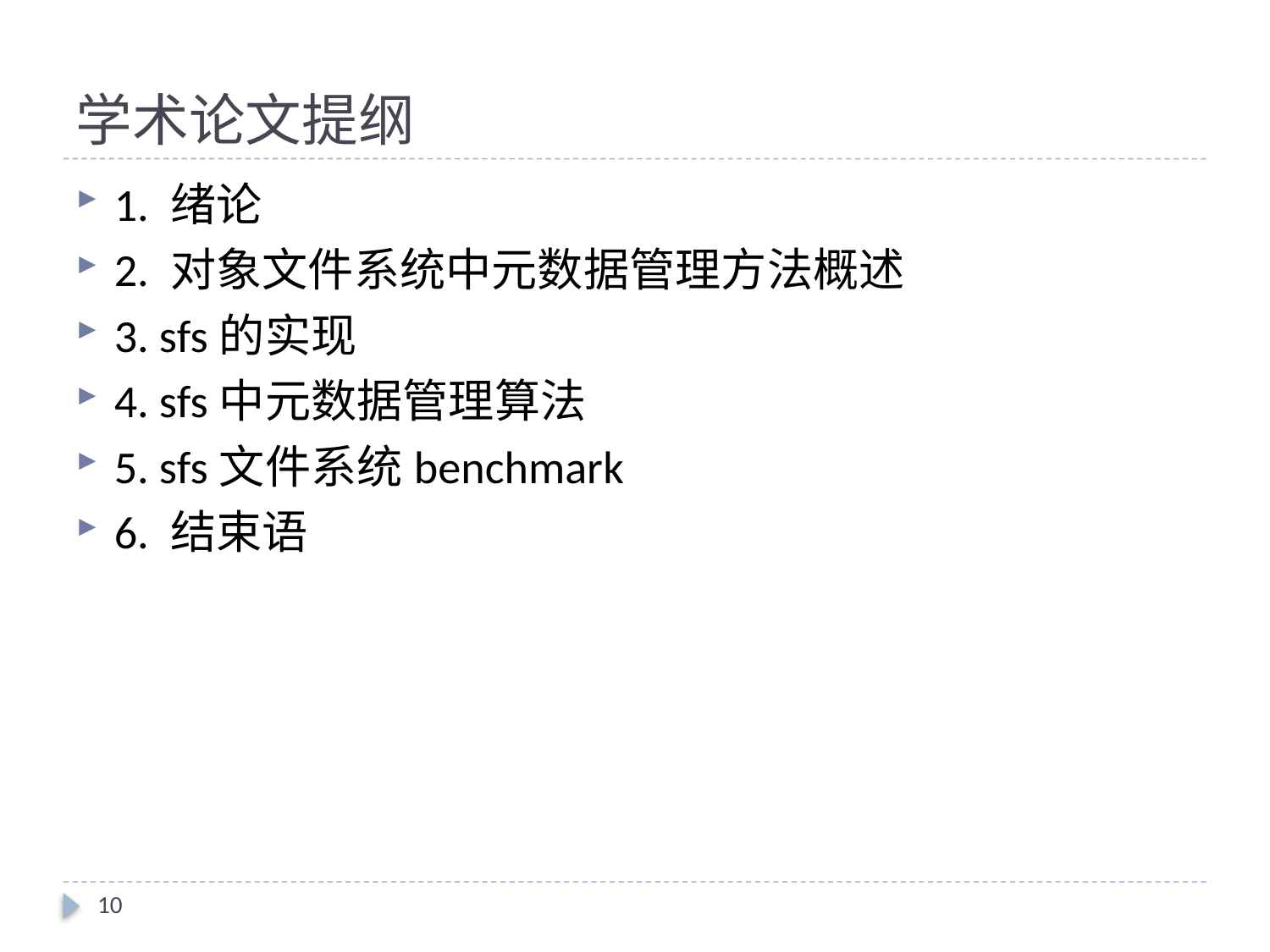

# 学术论文提纲
1. 绪论
2. 对象文件系统中元数据管理方法概述
3. sfs的实现
4. sfs中元数据管理算法
5. sfs文件系统benchmark
6. 结束语
10